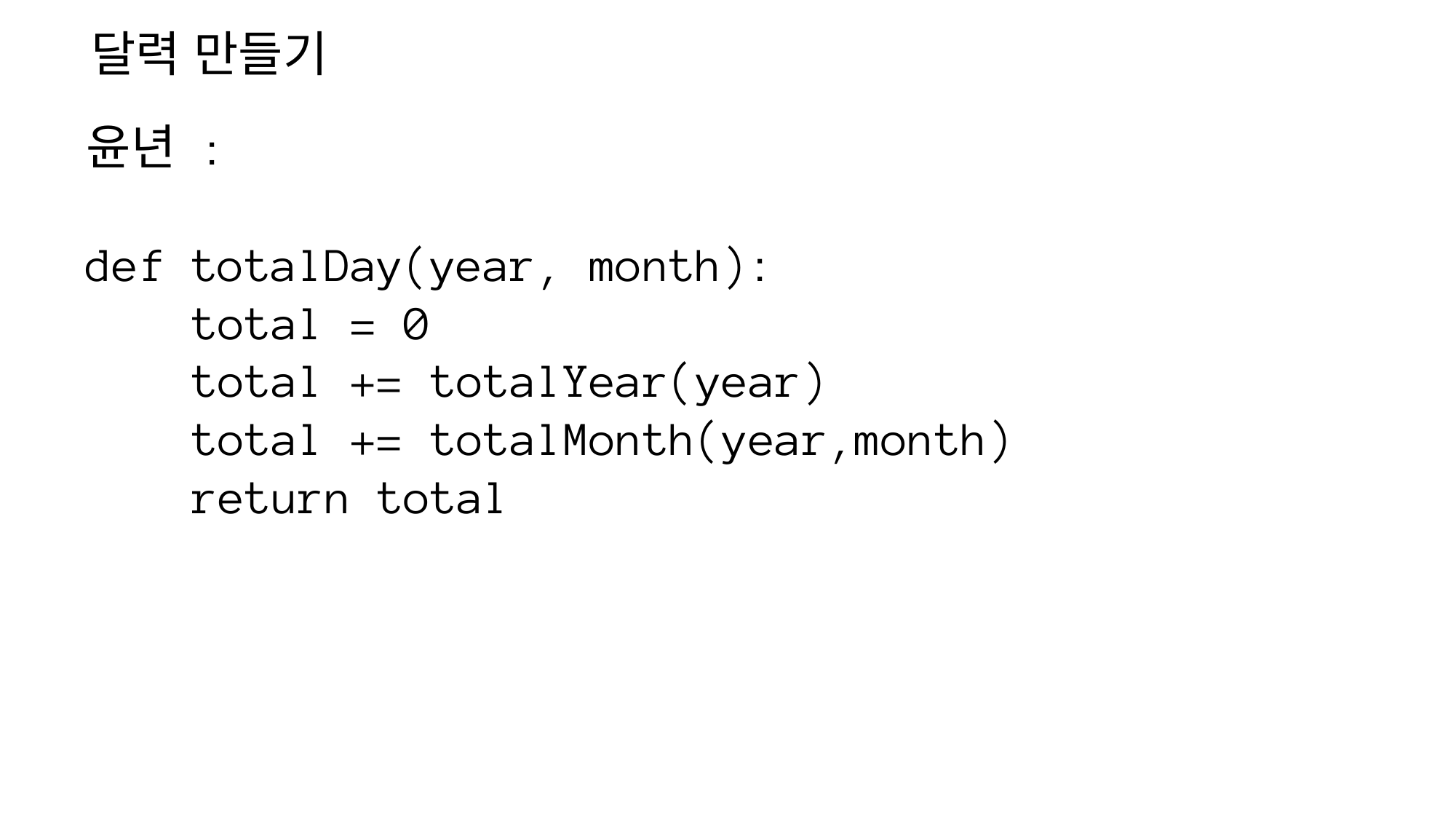

달력 만들기
윤년 :

def totalDay(year, month):
    total = 0
    total += totalYear(year)
    total += totalMonth(year,month)
    return total